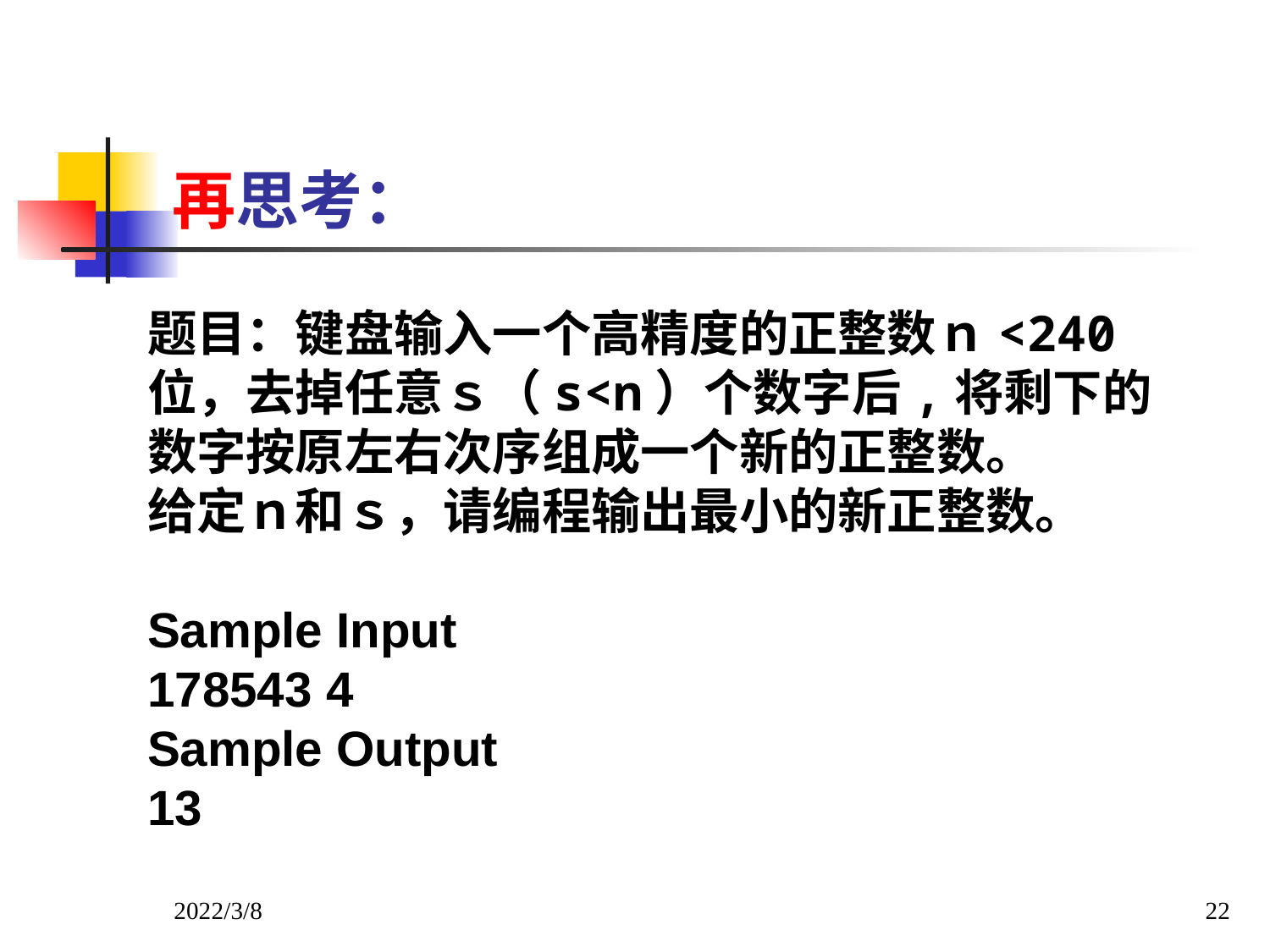

# 再思考：
题目：键盘输入一个高精度的正整数ｎ<240位，去掉任意ｓ（s<n）个数字后,将剩下的数字按原左右次序组成一个新的正整数。
给定ｎ和ｓ，请编程输出最小的新正整数。

Sample Input
178543 4
Sample Output
13
2022/3/8
22